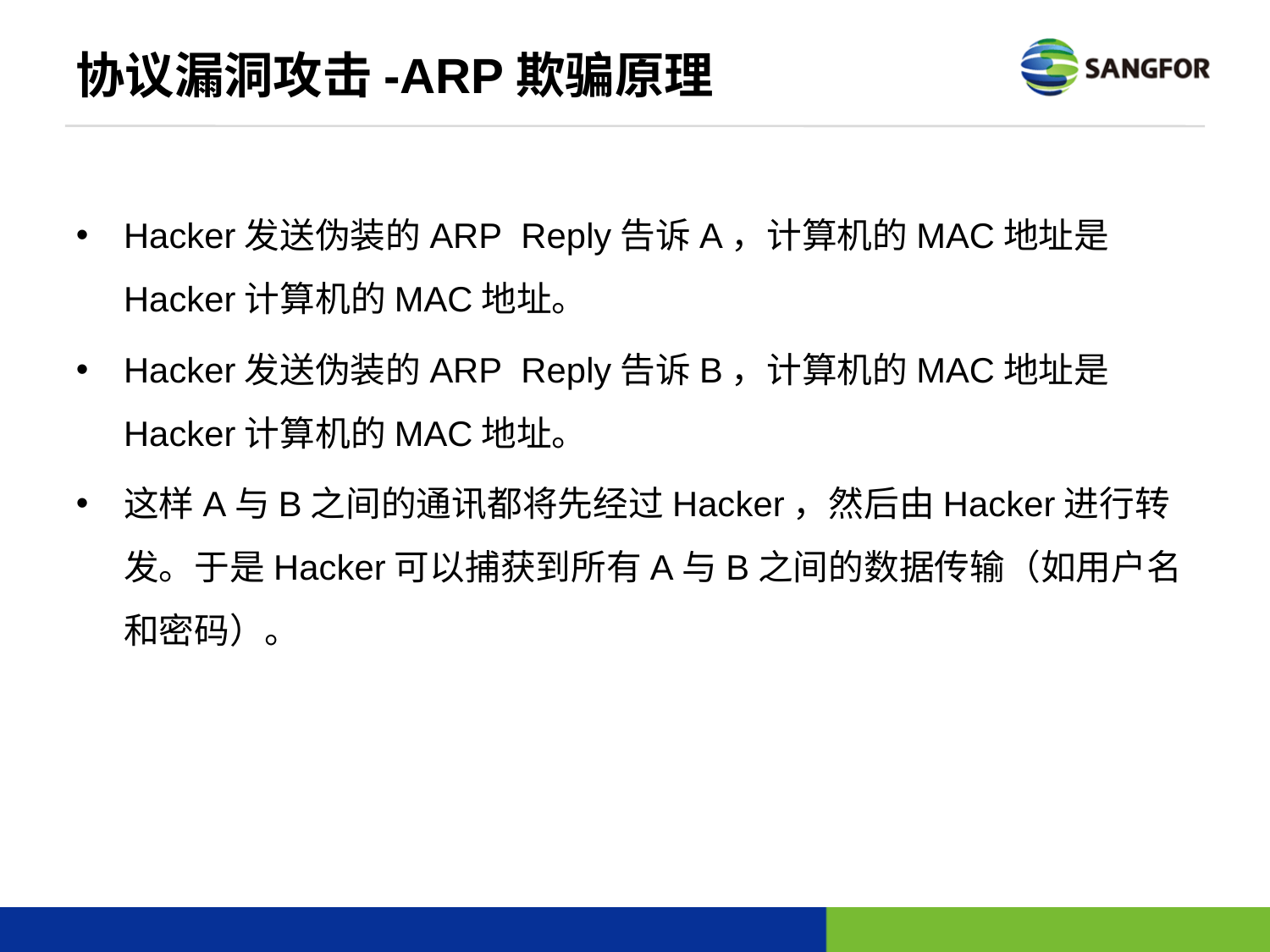

# 协议漏洞攻击-ARP欺骗原理
Hacker发送伪装的ARP  Reply告诉A，计算机的MAC地址是Hacker计算机的MAC地址。
Hacker发送伪装的ARP  Reply告诉B，计算机的MAC地址是Hacker计算机的MAC地址。
这样A与B之间的通讯都将先经过Hacker，然后由Hacker进行转发。于是Hacker可以捕获到所有A与B之间的数据传输（如用户名和密码）。